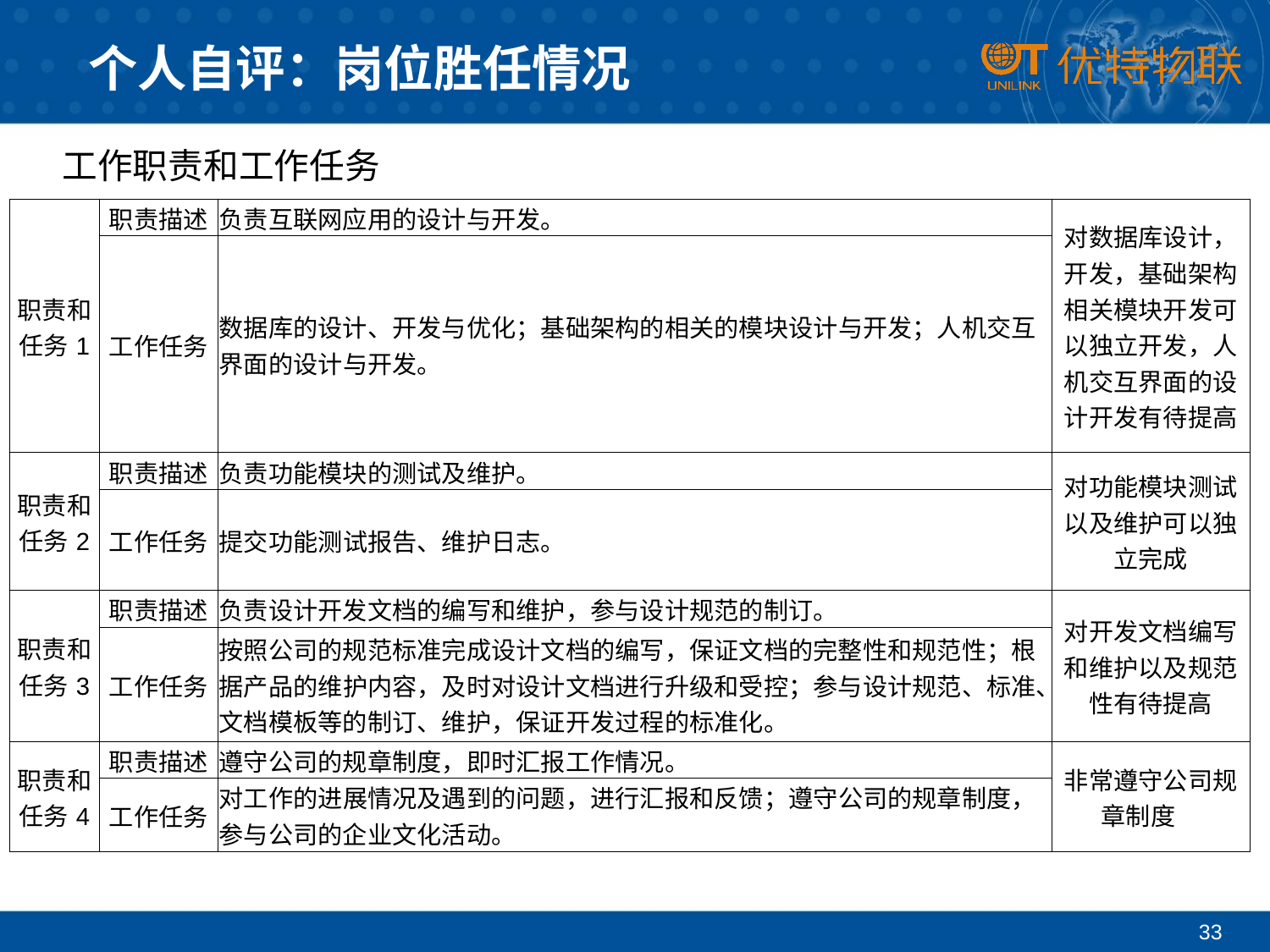

# 个人自评：岗位胜任情况
工作职责和工作任务
| 职责和任务1 | 职责描述 | 负责互联网应用的设计与开发。 | 对数据库设计，开发，基础架构相关模块开发可以独立开发，人机交互界面的设计开发有待提高 |
| --- | --- | --- | --- |
|  | 工作任务 | 数据库的设计、开发与优化；基础架构的相关的模块设计与开发；人机交互界面的设计与开发。 |  |
| 职责和任务2 | 职责描述 | 负责功能模块的测试及维护。 | 对功能模块测试以及维护可以独立完成 |
|  | 工作任务 | 提交功能测试报告、维护日志。 |  |
| 职责和任务3 | 职责描述 | 负责设计开发文档的编写和维护，参与设计规范的制订。 | 对开发文档编写和维护以及规范性有待提高 |
|  | 工作任务 | 按照公司的规范标准完成设计文档的编写，保证文档的完整性和规范性；根据产品的维护内容，及时对设计文档进行升级和受控；参与设计规范、标准、文档模板等的制订、维护，保证开发过程的标准化。 |  |
| 职责和任务4 | 职责描述 | 遵守公司的规章制度，即时汇报工作情况。 | 非常遵守公司规章制度 |
|  | 工作任务 | 对工作的进展情况及遇到的问题，进行汇报和反馈；遵守公司的规章制度，参与公司的企业文化活动。 |  |
33